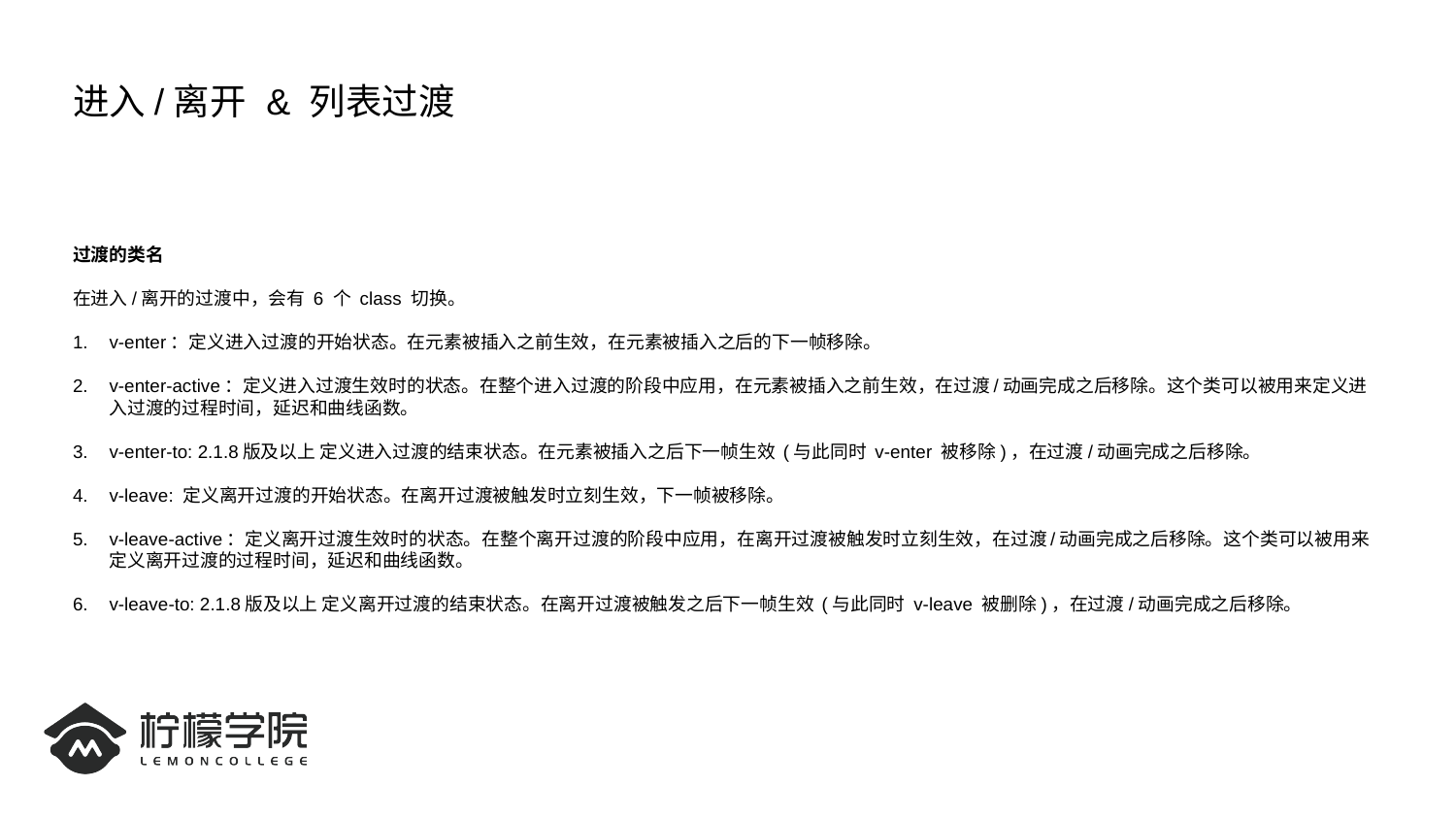

# 进入/离开 & 列表过渡
过渡的类名

在进入/离开的过渡中，会有 6 个 class 切换。

v-enter：定义进入过渡的开始状态。在元素被插入之前生效，在元素被插入之后的下一帧移除。

v-enter-active：定义进入过渡生效时的状态。在整个进入过渡的阶段中应用，在元素被插入之前生效，在过渡/动画完成之后移除。这个类可以被用来定义进入过渡的过程时间，延迟和曲线函数。

v-enter-to: 2.1.8版及以上 定义进入过渡的结束状态。在元素被插入之后下一帧生效 (与此同时 v-enter 被移除)，在过渡/动画完成之后移除。

v-leave: 定义离开过渡的开始状态。在离开过渡被触发时立刻生效，下一帧被移除。

v-leave-active：定义离开过渡生效时的状态。在整个离开过渡的阶段中应用，在离开过渡被触发时立刻生效，在过渡/动画完成之后移除。这个类可以被用来定义离开过渡的过程时间，延迟和曲线函数。

v-leave-to: 2.1.8版及以上 定义离开过渡的结束状态。在离开过渡被触发之后下一帧生效 (与此同时 v-leave 被删除)，在过渡/动画完成之后移除。